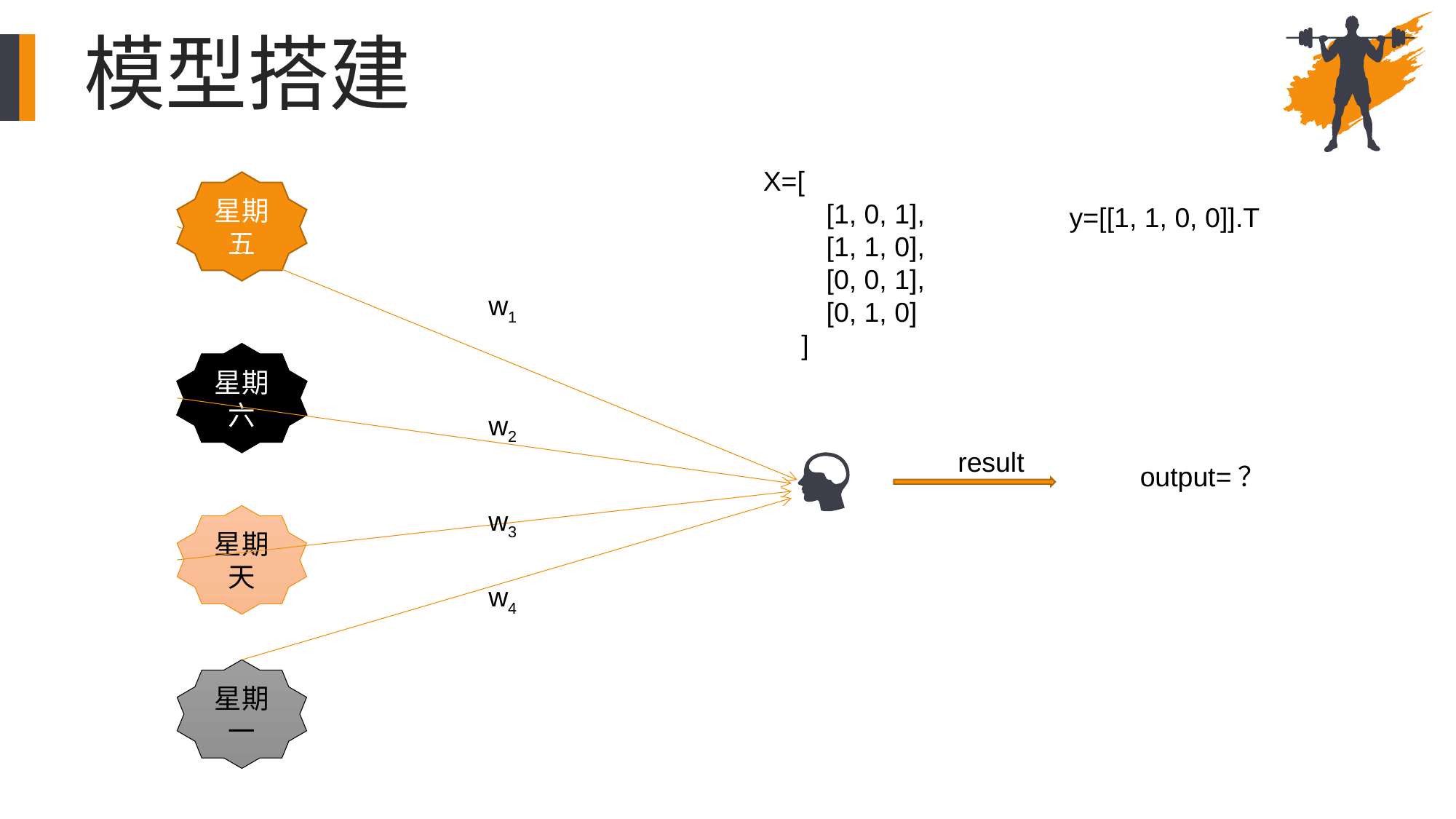

模型搭建
      X=[
	[1, 0, 1],
	[1, 1, 0],
	[0, 0, 1],
	[0, 1, 0]
           ]
星期五
y=[[1, 1, 0, 0]].T
w1
星期六
w2
result

output=？

w3
星期天
w4
星期一